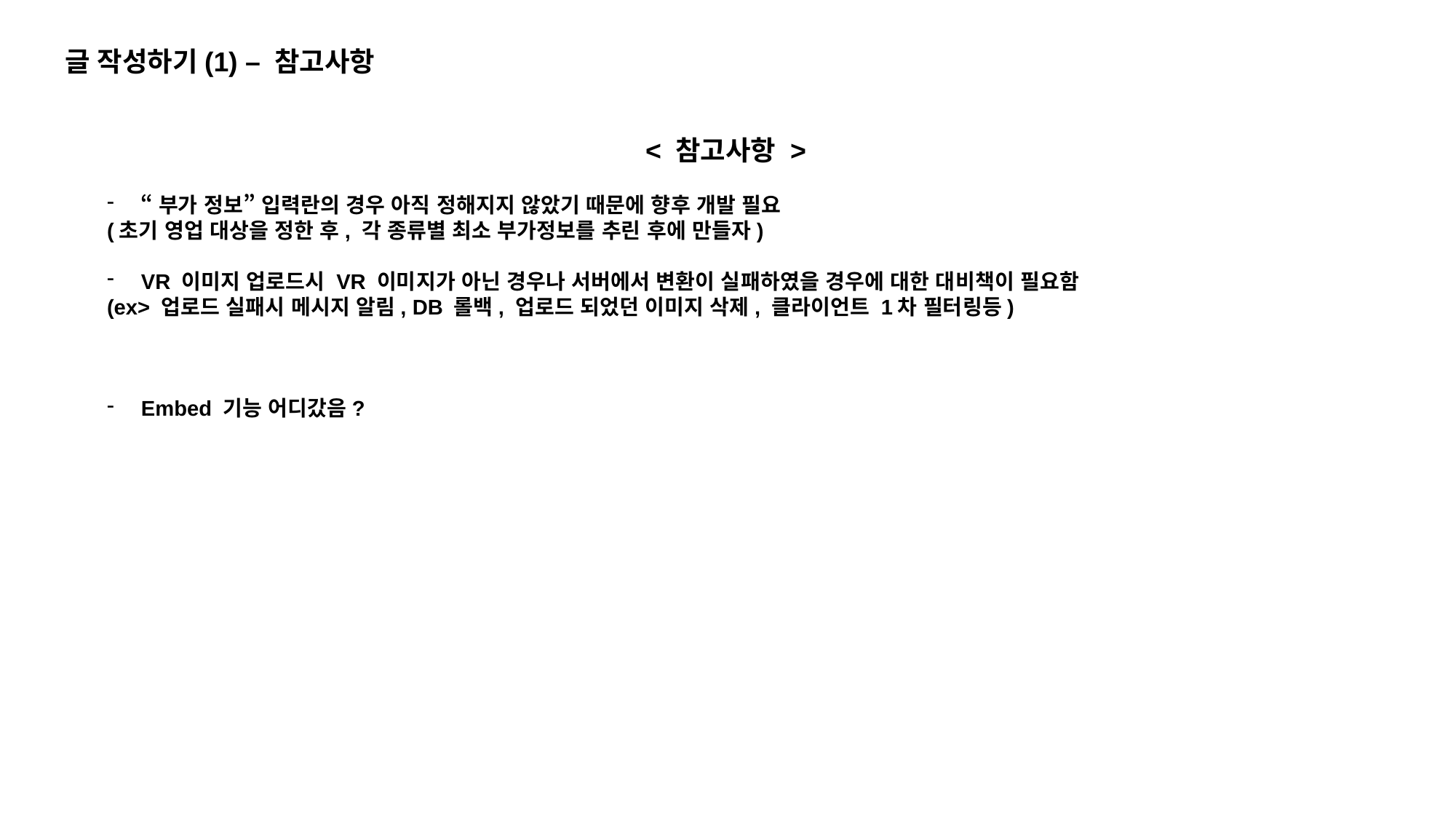

글 작성하기(1) – 참고사항
< 참고사항 >

“부가 정보” 입력란의 경우 아직 정해지지 않았기 때문에 향후 개발 필요
(초기 영업 대상을 정한 후, 각 종류별 최소 부가정보를 추린 후에 만들자)

VR 이미지 업로드시 VR 이미지가 아닌 경우나 서버에서 변환이 실패하였을 경우에 대한 대비책이 필요함
(ex> 업로드 실패시 메시지 알림, DB 롤백, 업로드 되었던 이미지 삭제, 클라이언트 1차 필터링등)

Embed 기능 어디갔음?